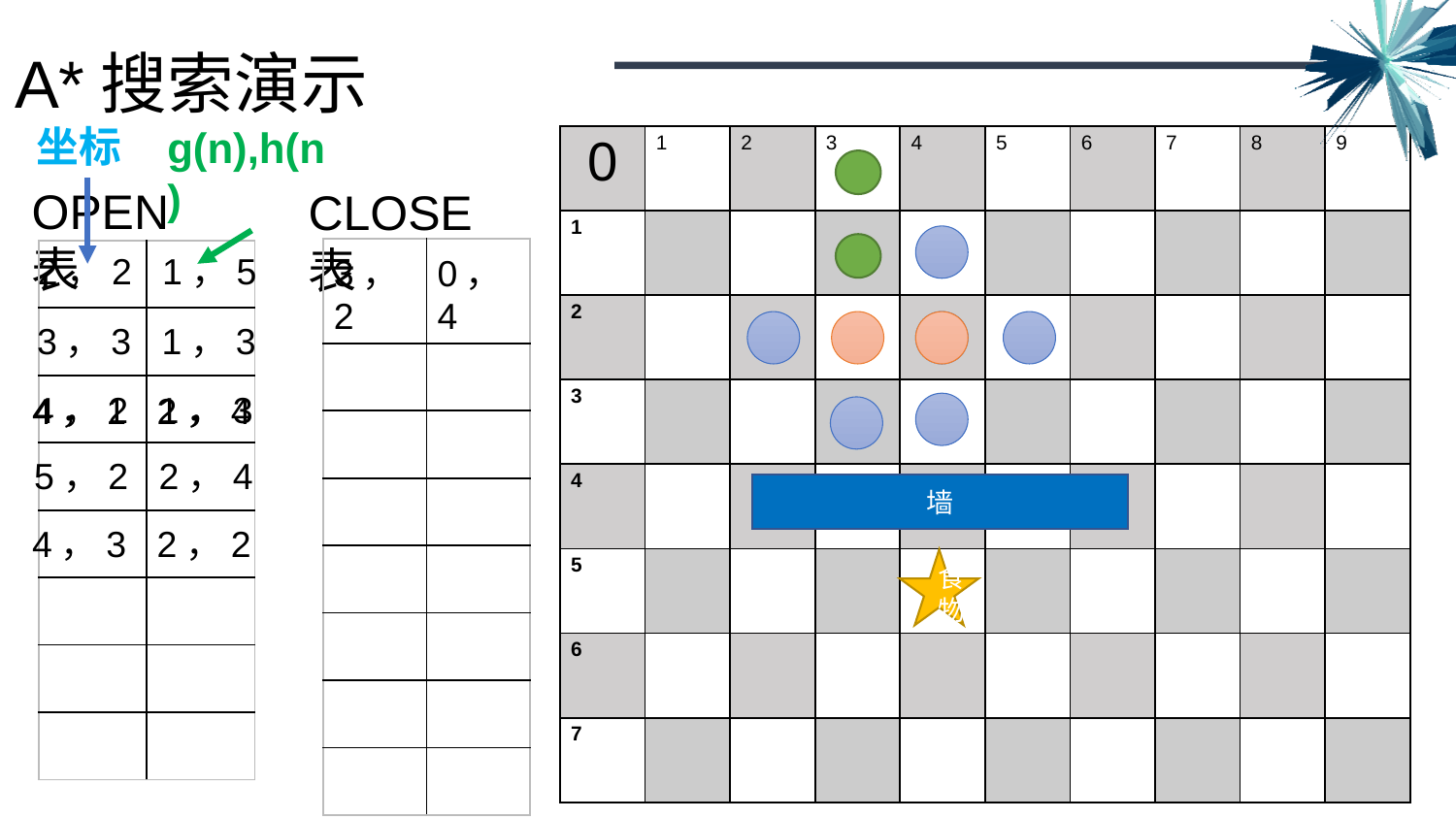

# A*搜索演示
坐标
g(n),h(n)

| 3，2 | 0，4 |
| --- | --- |
|  |  |
|  |  |
|  |  |
|  |  |
|  |  |
|  |  |
|  |  |
|  |  |
| --- | --- |
|  |  |
|  |  |
|  |  |
|  |  |
|  |  |
|  |  |
|  |  |
2，2   1，5
3，3   1，3

4，2   1，3
4，1   2，4

5，2   2，4
4，3   2，2